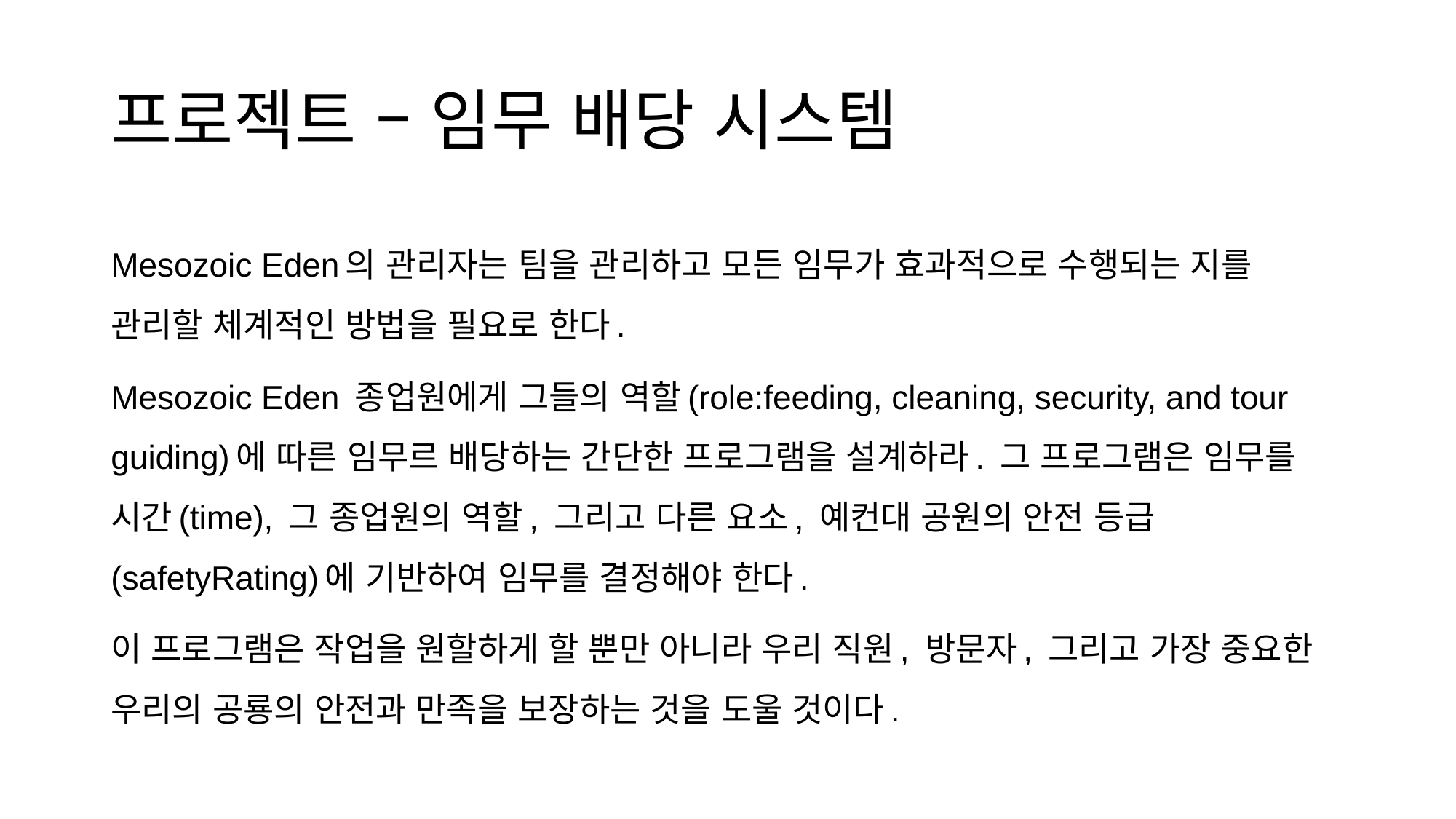

# 프로젝트 – 임무 배당 시스템
Mesozoic Eden의 관리자는 팀을 관리하고 모든 임무가 효과적으로 수행되는 지를 관리할 체계적인 방법을 필요로 한다.
Mesozoic Eden 종업원에게 그들의 역할(role:feeding, cleaning, security, and tour guiding)에 따른 임무르 배당하는 간단한 프로그램을 설계하라. 그 프로그램은 임무를 시간(time), 그 종업원의 역할, 그리고 다른 요소, 예컨대 공원의 안전 등급(safetyRating)에 기반하여 임무를 결정해야 한다.
이 프로그램은 작업을 원할하게 할 뿐만 아니라 우리 직원, 방문자, 그리고 가장 중요한 우리의 공룡의 안전과 만족을 보장하는 것을 도울 것이다.